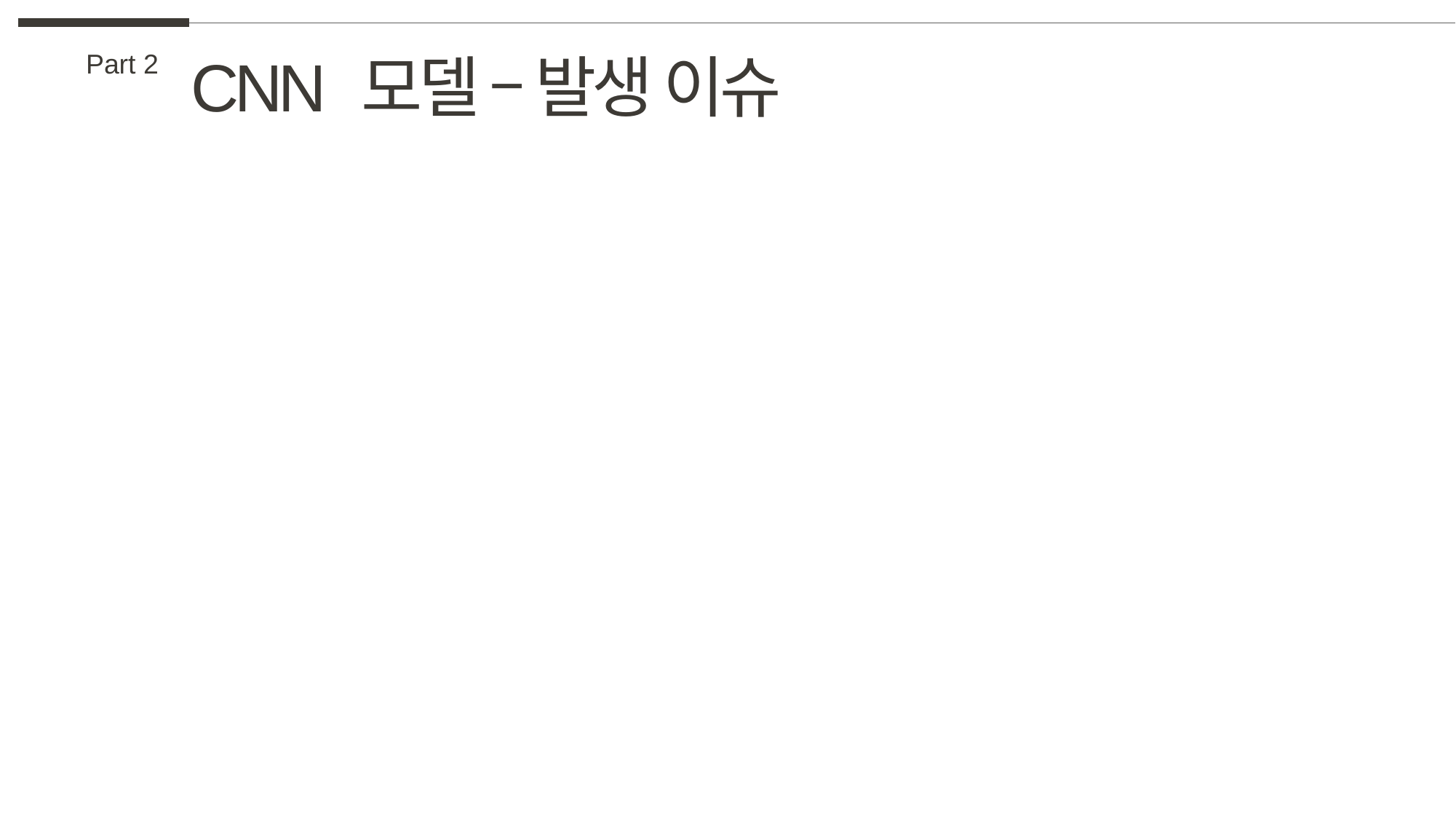

CNN 모델 – 발생 이슈
Part 2